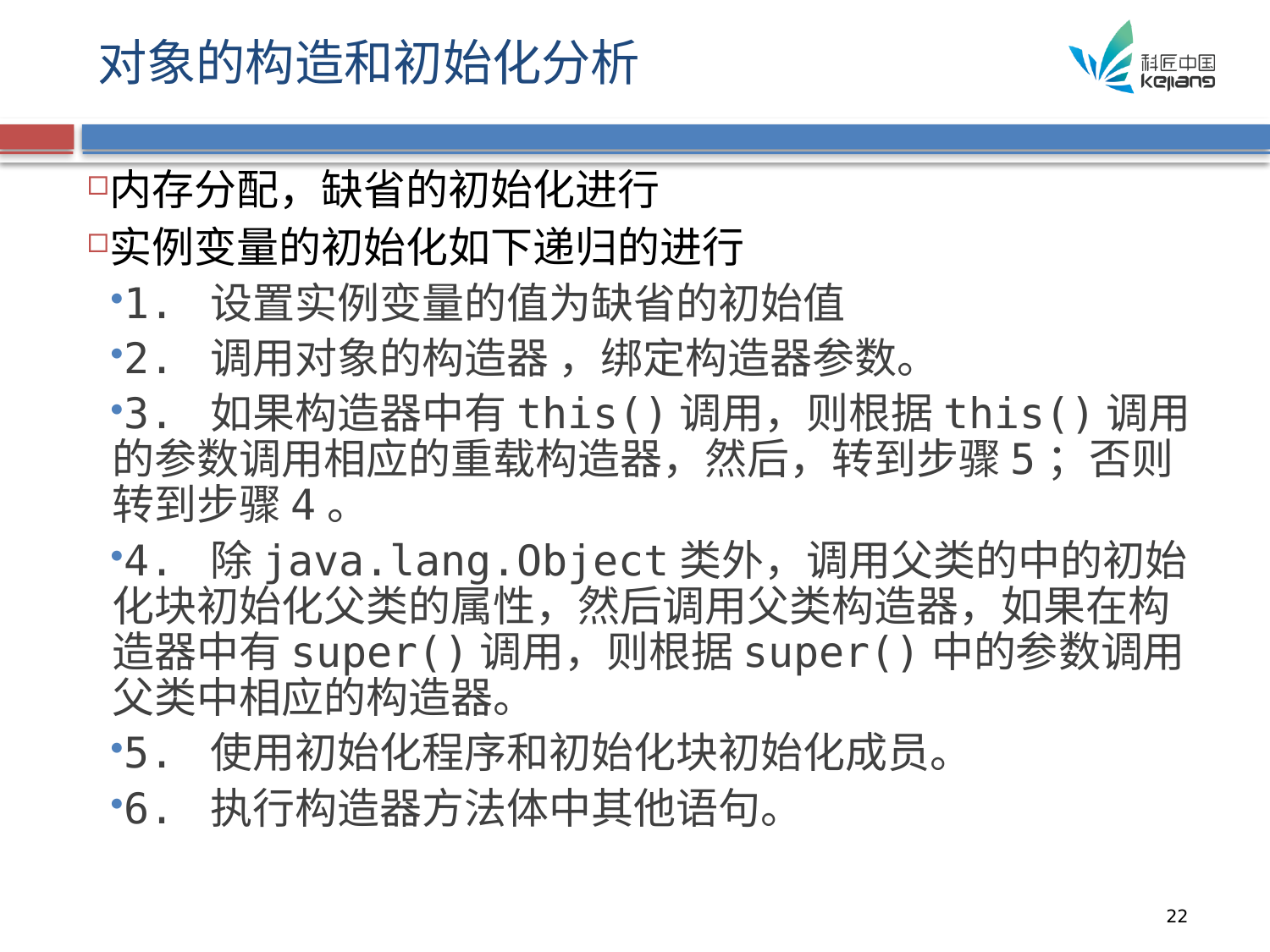

# 对象的构造和初始化分析
内存分配，缺省的初始化进行
实例变量的初始化如下递归的进行
1. 设置实例变量的值为缺省的初始值
2. 调用对象的构造器 ，绑定构造器参数。
3. 如果构造器中有this()调用，则根据this()调用的参数调用相应的重载构造器，然后，转到步骤5；否则转到步骤4。
4. 除java.lang.Object类外，调用父类的中的初始化块初始化父类的属性，然后调用父类构造器，如果在构造器中有super()调用，则根据super()中的参数调用父类中相应的构造器。
5. 使用初始化程序和初始化块初始化成员。
6. 执行构造器方法体中其他语句。
22